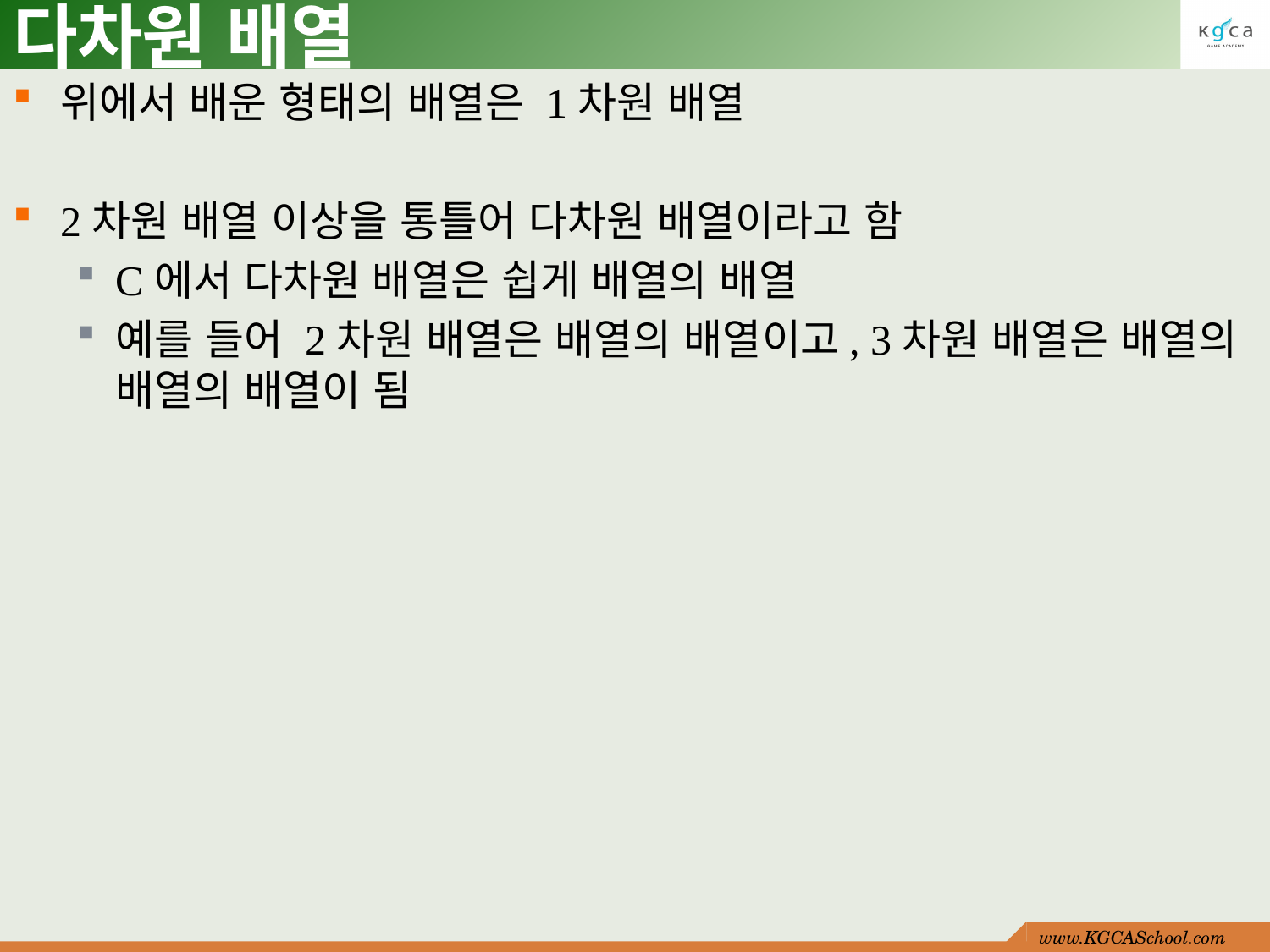

# 다차원 배열
위에서 배운 형태의 배열은 1차원 배열

2차원 배열 이상을 통틀어 다차원 배열이라고 함
C에서 다차원 배열은 쉽게 배열의 배열
예를 들어 2차원 배열은 배열의 배열이고, 3차원 배열은 배열의 배열의 배열이 됨